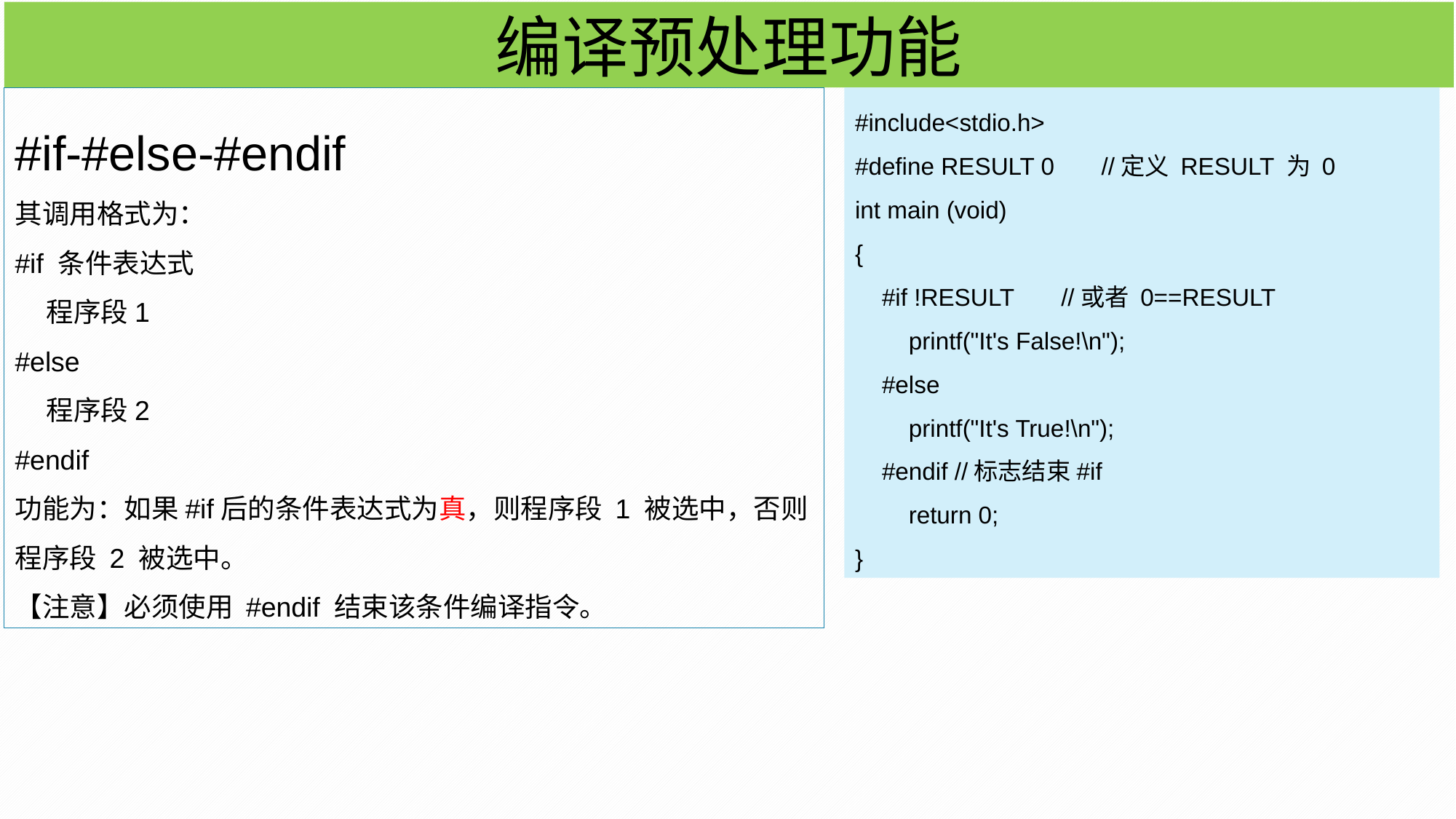

编译预处理功能
#if-#else-#endif
其调用格式为：
#if 条件表达式
    程序段1
#else
    程序段2
#endif
功能为：如果#if后的条件表达式为真，则程序段 1 被选中，否则程序段 2 被选中。
【注意】必须使用 #endif 结束该条件编译指令。
#include<stdio.h>
#define RESULT 0       //定义 RESULT 为 0
int main (void)
{
    #if !RESULT       //或者 0==RESULT
        printf("It's False!\n");
    #else
        printf("It's True!\n");
    #endif //标志结束#if
        return 0;
}